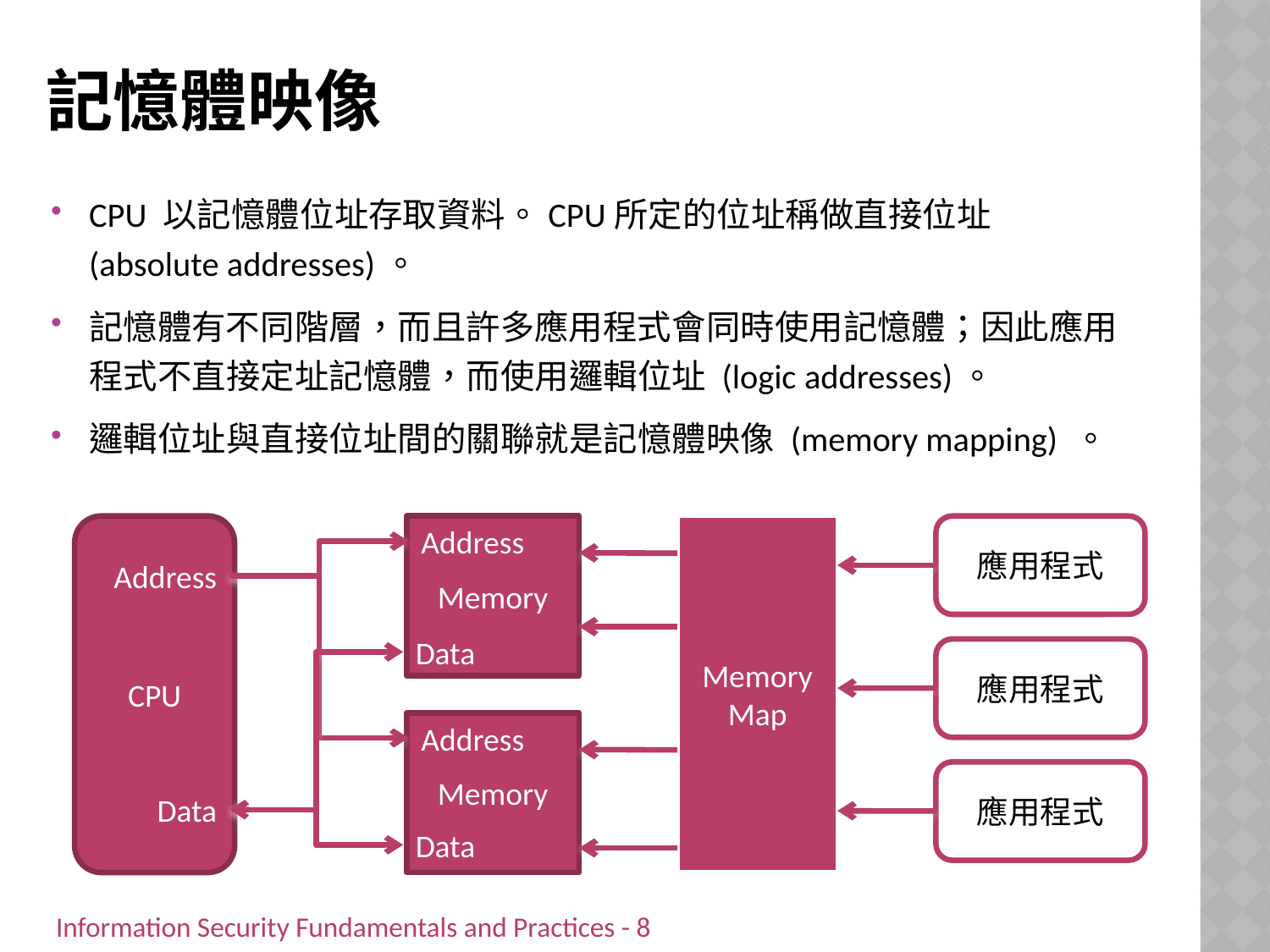

# 記憶體映像
CPU 以記憶體位址存取資料。CPU所定的位址稱做直接位址 (absolute addresses)。
記憶體有不同階層，而且許多應用程式會同時使用記憶體；因此應用程式不直接定址記憶體，而使用邏輯位址 (logic addresses)。
邏輯位址與直接位址間的關聯就是記憶體映像 (memory mapping) 。
CPU
Memory
Address
Memory Map
應用程式
Address
Data
應用程式
Memory
Address
應用程式
Data
Data